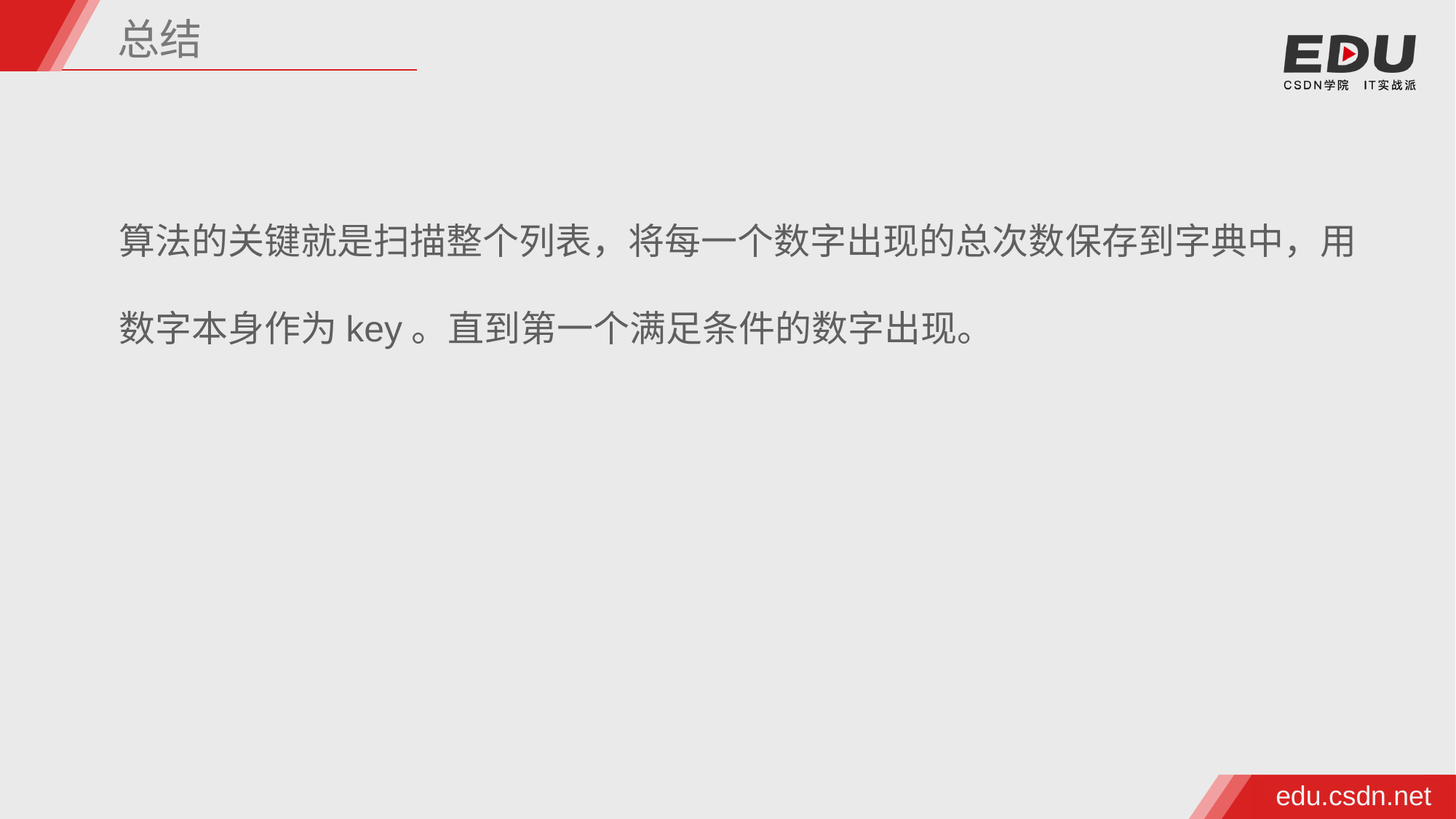

总结
算法的关键就是扫描整个列表，将每一个数字出现的总次数保存到字典中，用
数字本身作为key。直到第一个满足条件的数字出现。
edu.csdn.net